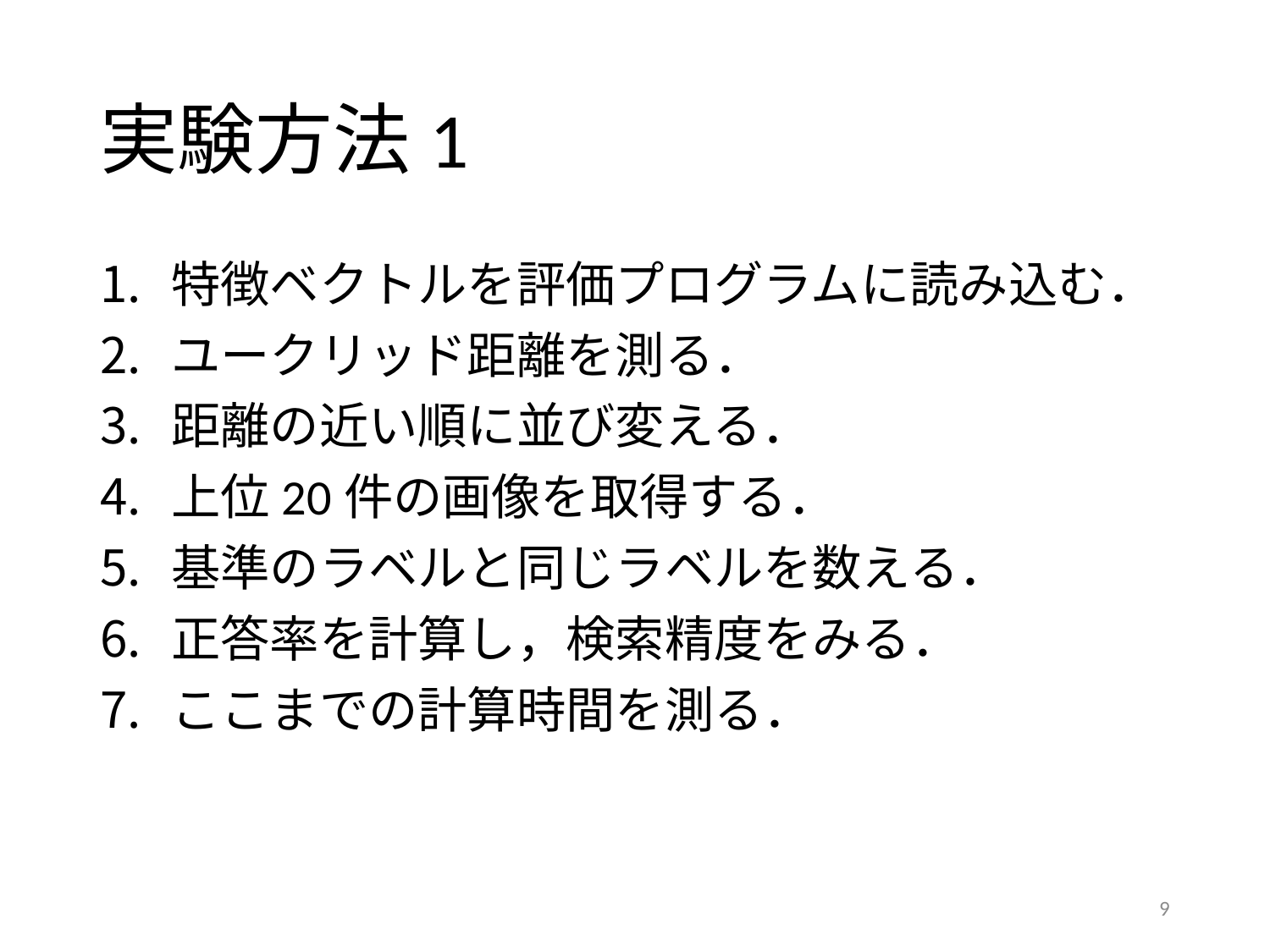

# 実験方法1
特徴ベクトルを評価プログラムに読み込む．
ユークリッド距離を測る．
距離の近い順に並び変える．
上位20件の画像を取得する．
基準のラベルと同じラベルを数える．
正答率を計算し，検索精度をみる．
ここまでの計算時間を測る．

9